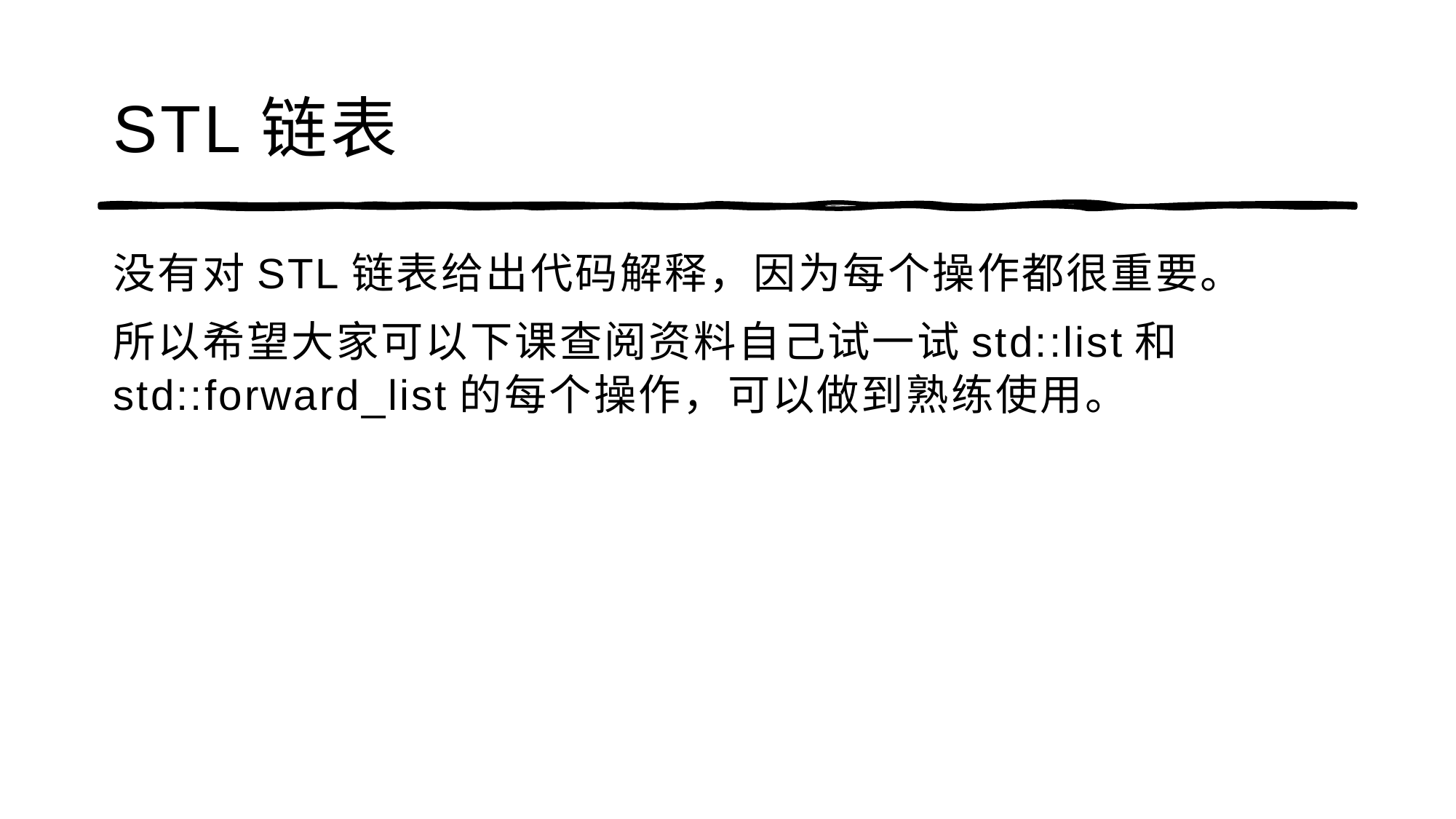

# STL链表
没有对STL链表给出代码解释，因为每个操作都很重要。
所以希望大家可以下课查阅资料自己试一试std::list和std::forward_list的每个操作，可以做到熟练使用。